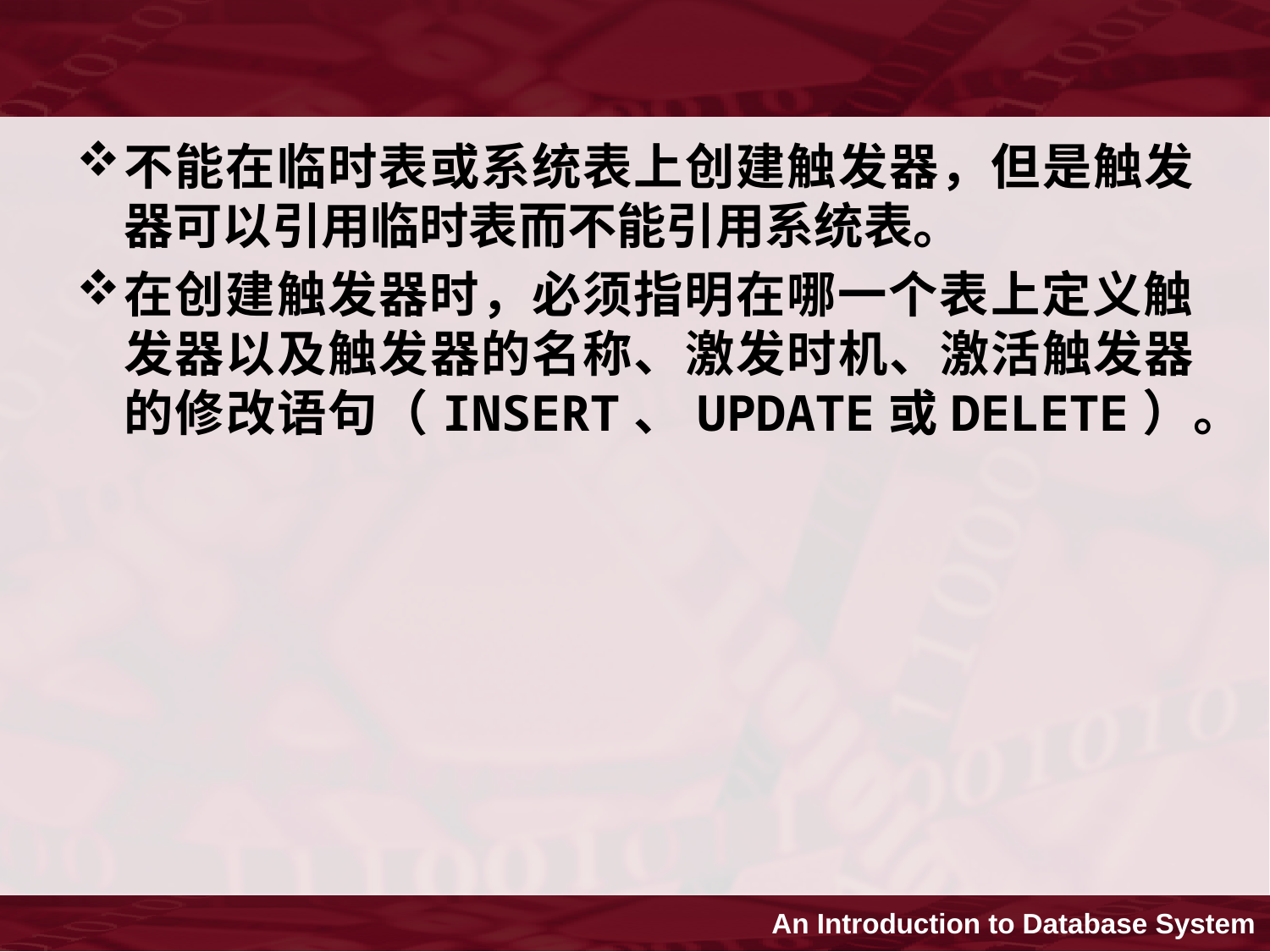

不能在临时表或系统表上创建触发器，但是触发器可以引用临时表而不能引用系统表。
在创建触发器时，必须指明在哪一个表上定义触发器以及触发器的名称、激发时机、激活触发器的修改语句（INSERT、UPDATE或DELETE）。